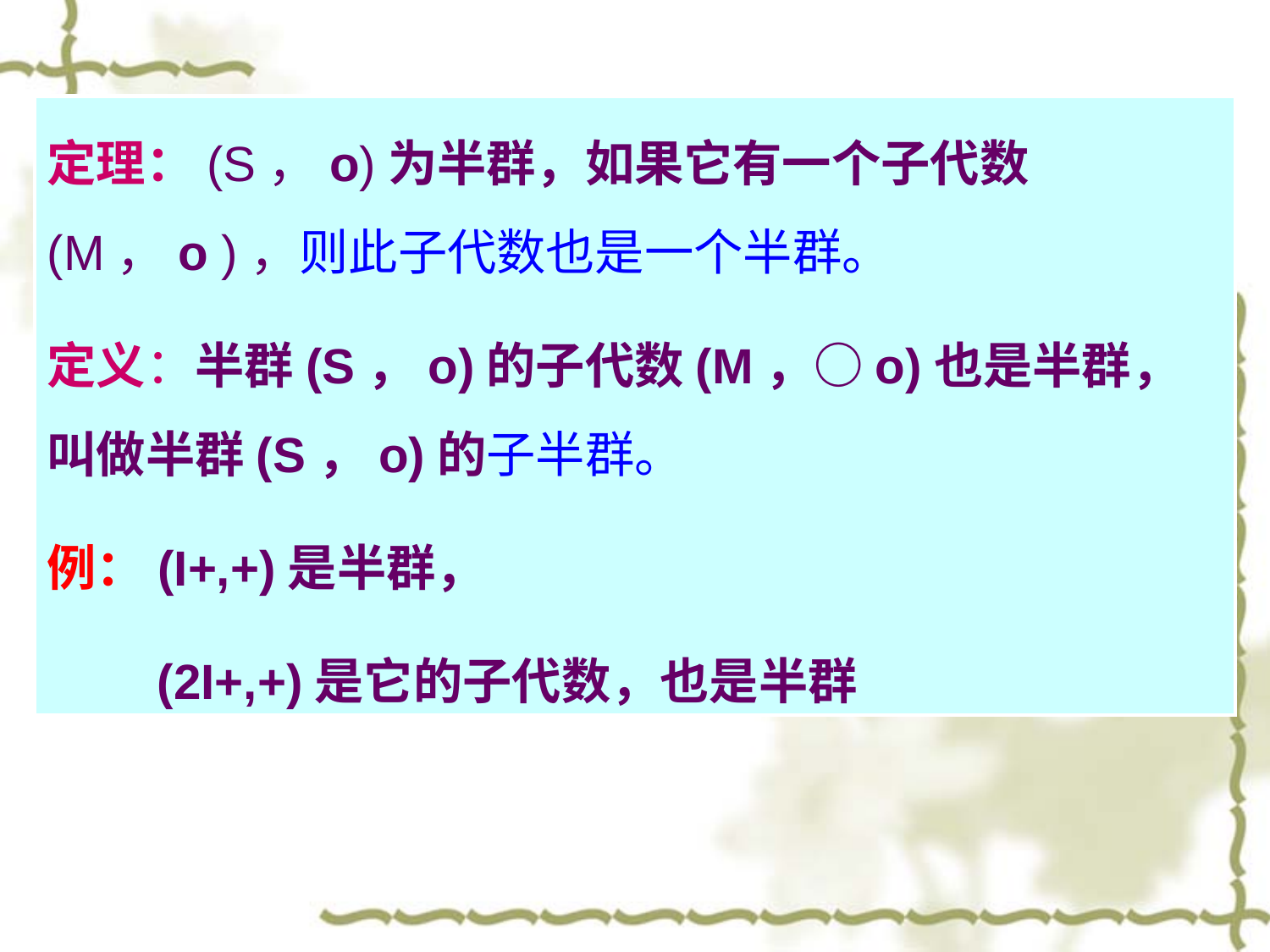

定理：(S，o)为半群，如果它有一个子代数(M，o )，则此子代数也是一个半群。
定义：半群(S，o)的子代数(M，○o)也是半群，叫做半群(S，o)的子半群。
例：(I+,+)是半群，
        (2I+,+)是它的子代数，也是半群